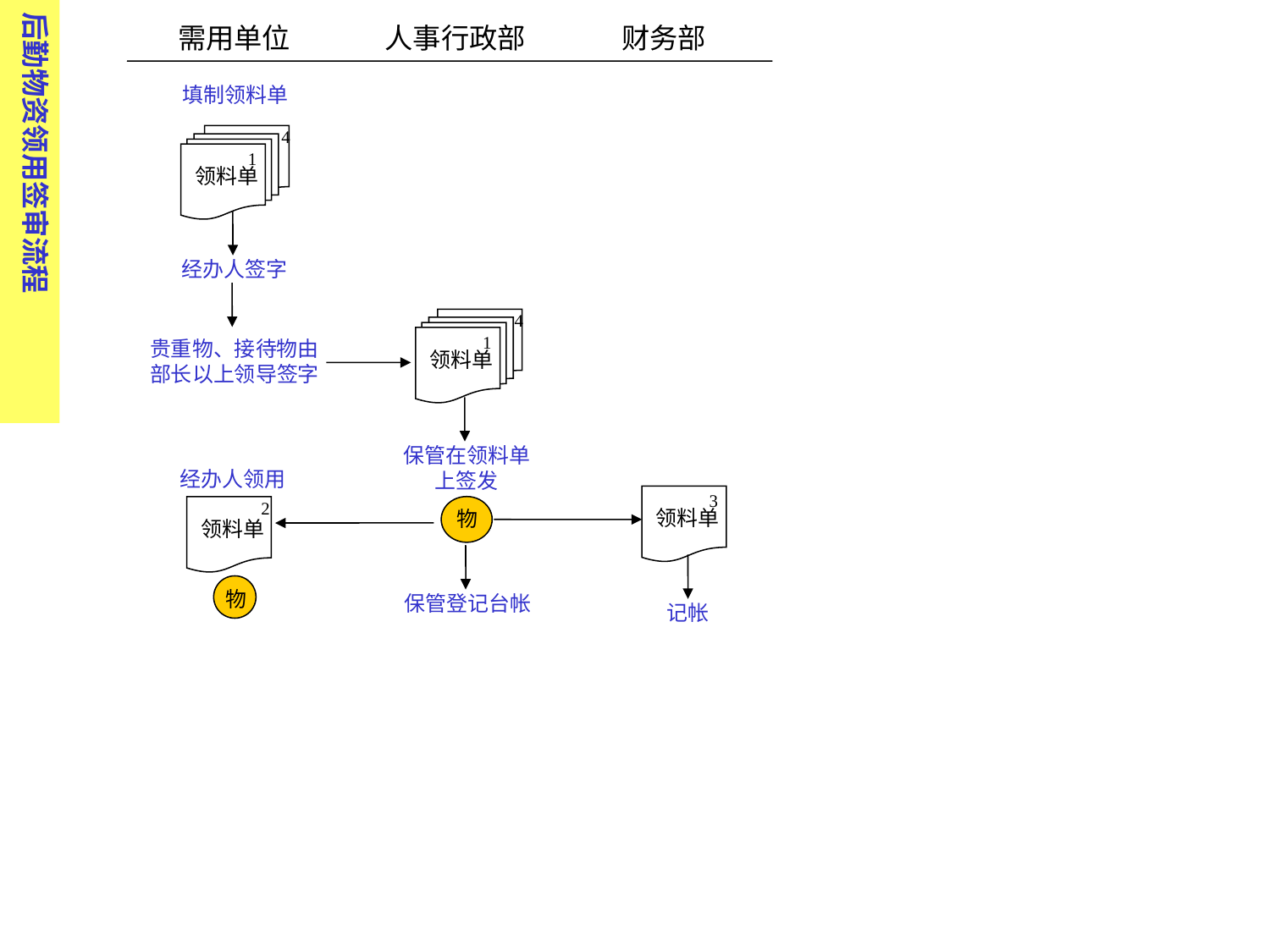

后勤物资领用签审流程
需用单位               人事行政部               财务部

填制领料单
4

1

领料单

经办人签字

4

1

贵重物、接待物由部长以上领导签字
领料单

保管在领料单上签发
经办人领用
3

2

物
领料单
领料单

物
保管登记台帐
记帐
116